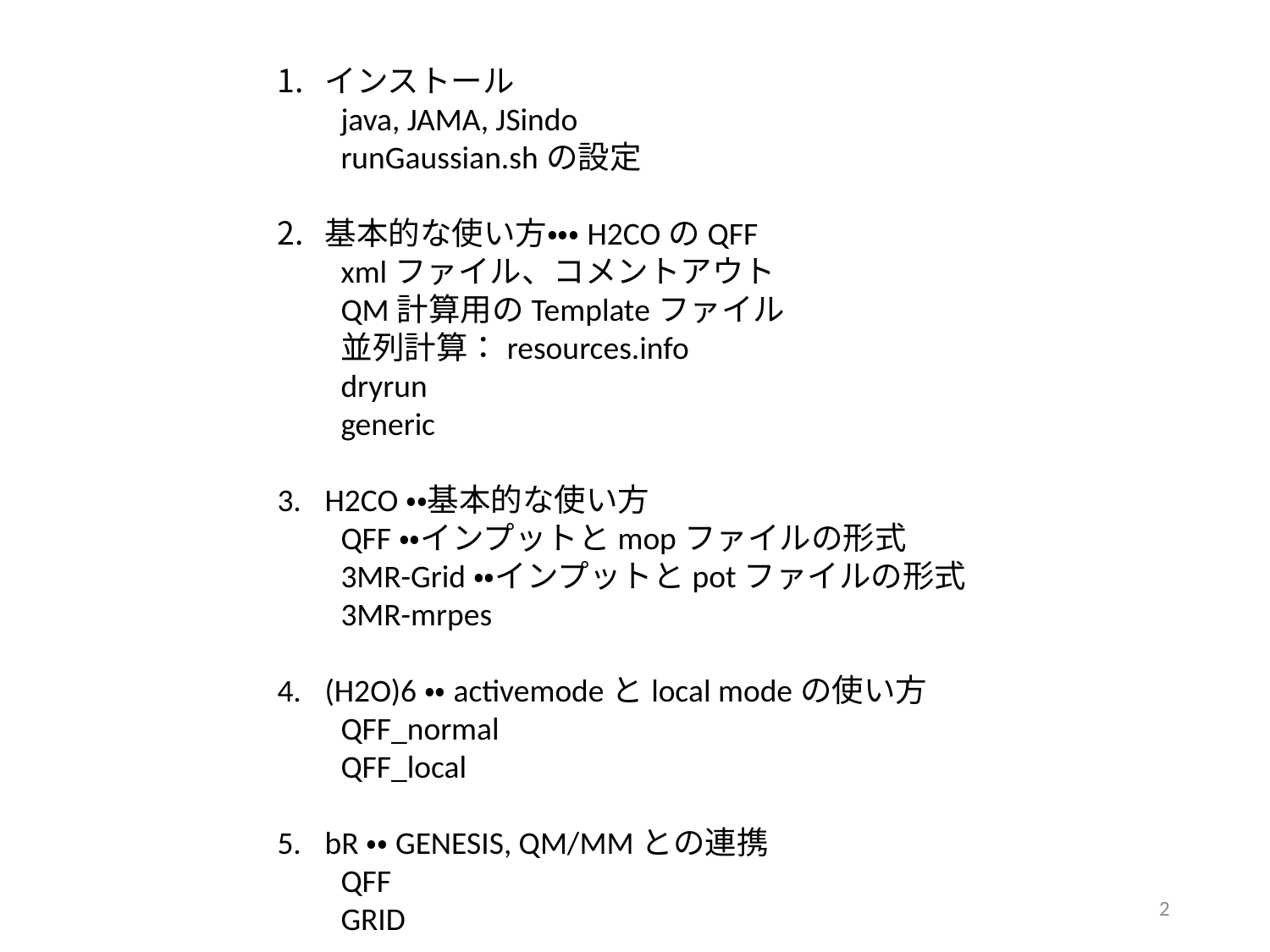

インストール
java, JAMA, JSindo
runGaussian.shの設定

基本的な使い方・・・H2COのQFF
xmlファイル、コメントアウト
QM計算用のTemplateファイル
並列計算：resources.info
dryrun
generic

H2CO・・基本的な使い方
QFF・・インプットとmopファイルの形式
3MR-Grid・・インプットとpotファイルの形式
3MR-mrpes

(H2O)6・・activemodeとlocal modeの使い方
QFF_normal
QFF_local

bR・・GENESIS, QM/MMとの連携
QFF
GRID
2